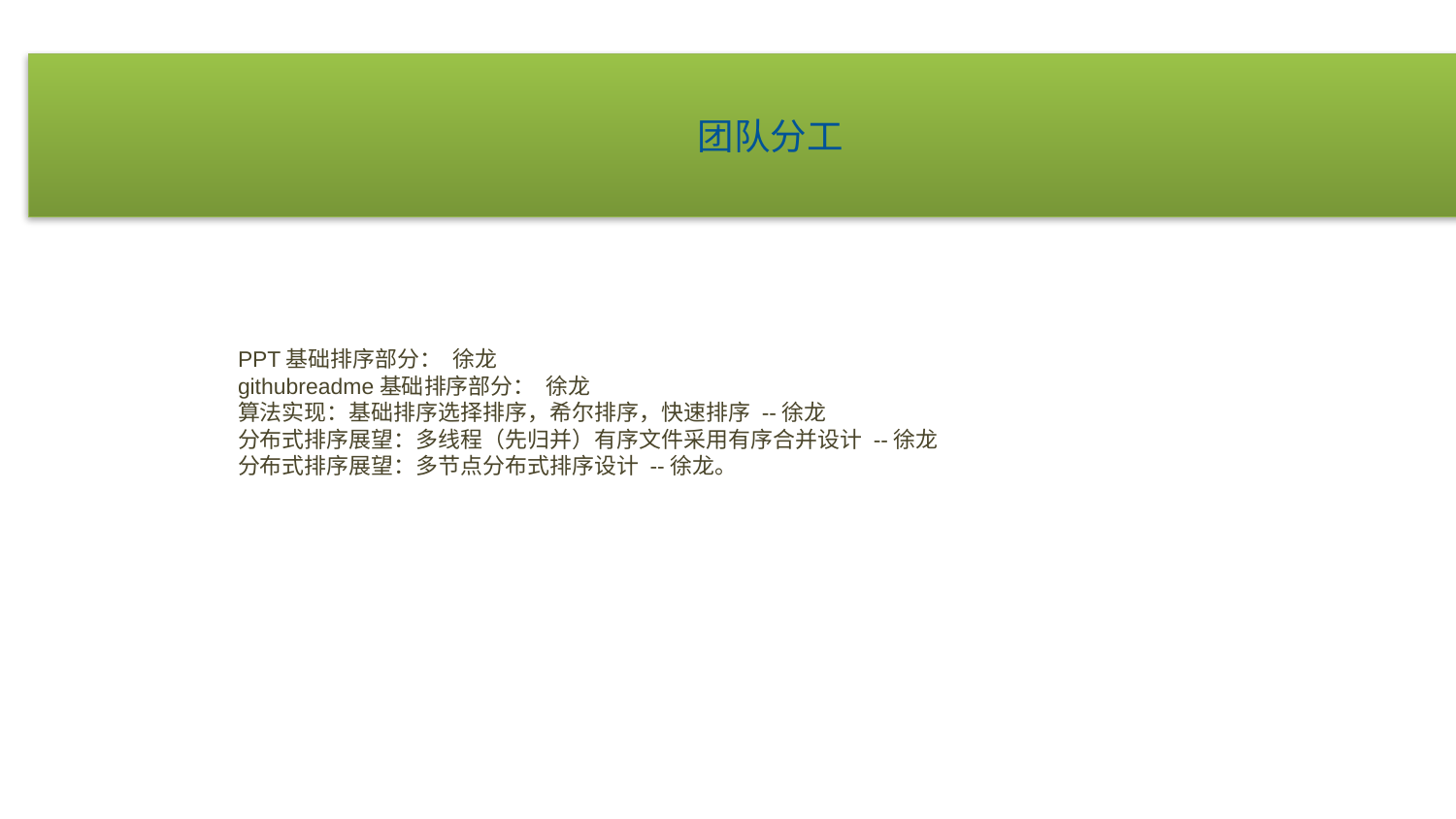

团队分工
PPT基础排序部分：  徐龙
githubreadme基础排序部分：  徐龙
算法实现：基础排序选择排序，希尔排序，快速排序 --徐龙
分布式排序展望：多线程（先归并）有序文件采用有序合并设计 --徐龙
分布式排序展望：多节点分布式排序设计 --徐龙。